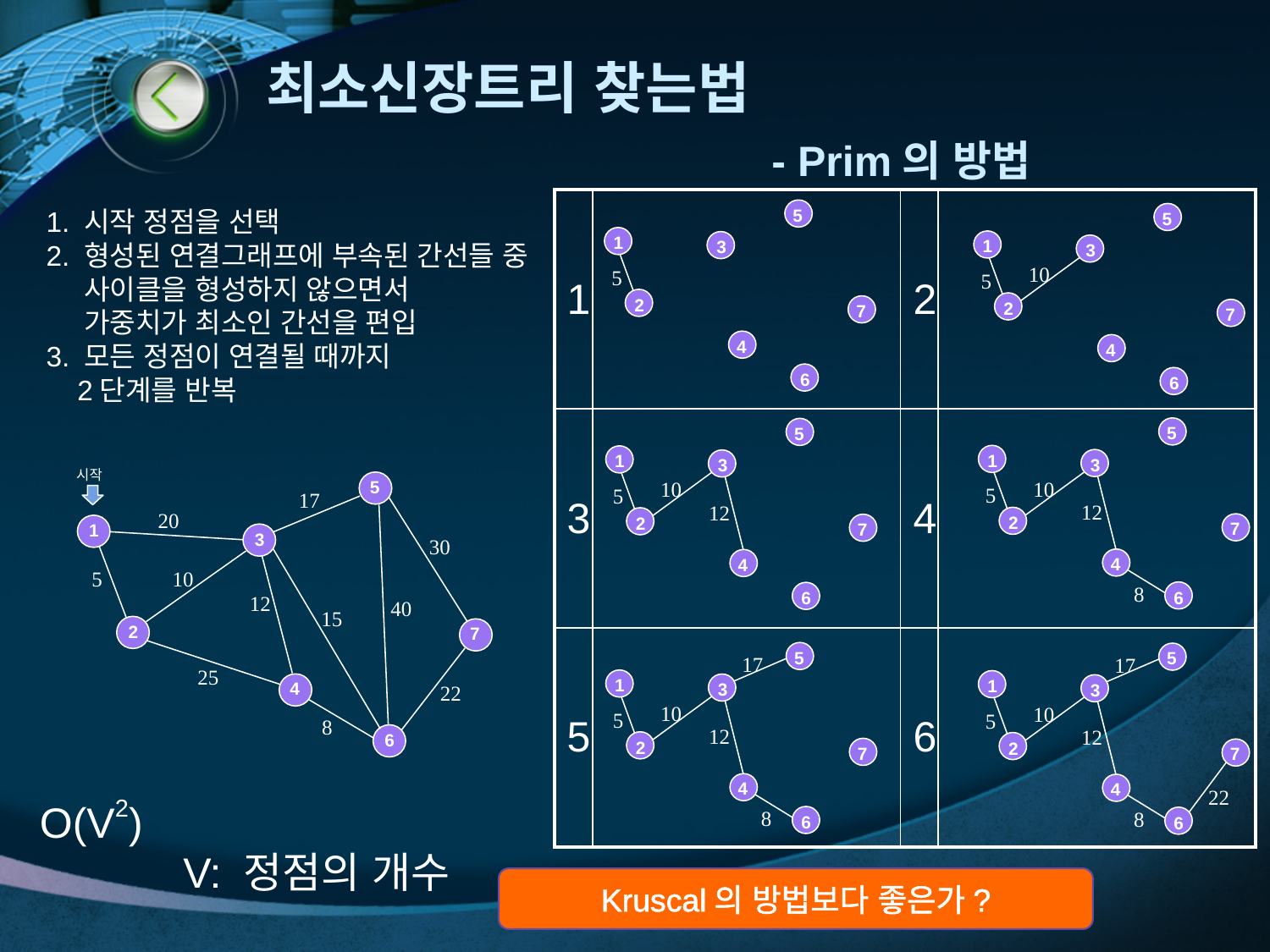

# 최소신장트리 찾는법 - Prim의 방법
| 1 |  | 2 |  |
| --- | --- | --- | --- |
| 3 |  | 4 |  |
| 5 |  | 6 |  |
1. 시작 정점을 선택
2. 형성된 연결그래프에 부속된 간선들 중
    사이클을 형성하지 않으면서
    가중치가 최소인 간선을 편입
3. 모든 정점이 연결될 때까지
    2단계를 반복
5

1

3

5
2

7

4

6

5

1

3

10

5
2

7

4

6

5

1

3

10

5
12
2

7

4

8
6

5

1

3

10

5
12
2

7

4

6

시작
5

17

20

1

3

30

5
10
12
40
15
2

7

25
4

22

8
6

5

17

1

3

10

5
12
2

7

4

8
6

5

17

1

3

10

5
12
2

7

4

22

8
6

O(V2)
V: 정점의 개수
Kruscal의 방법보다 좋은가?